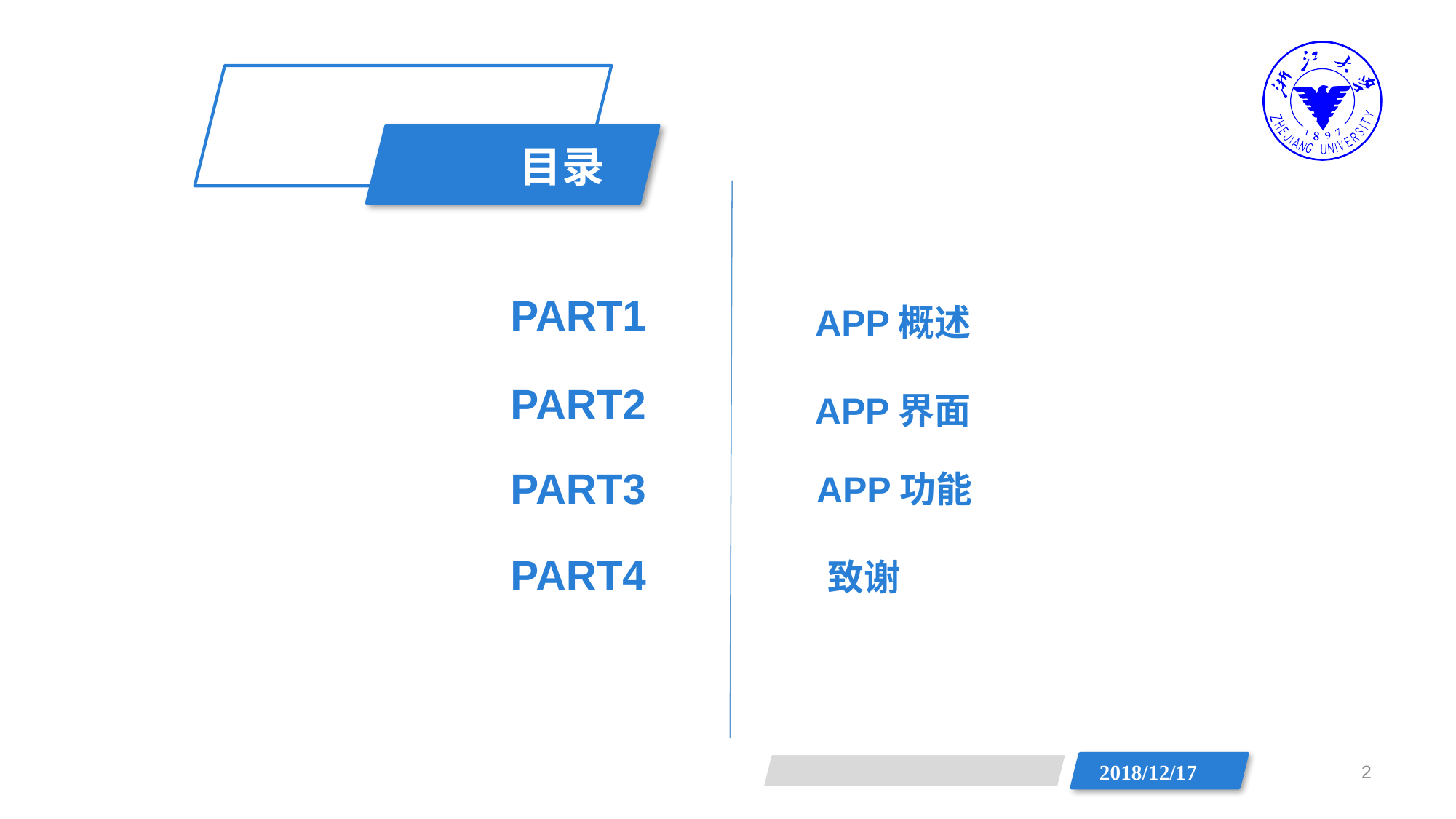

目录
APP概述
PART1
APP界面
PART2
PART3
APP功能
PART4
致谢
2

2018/12/17